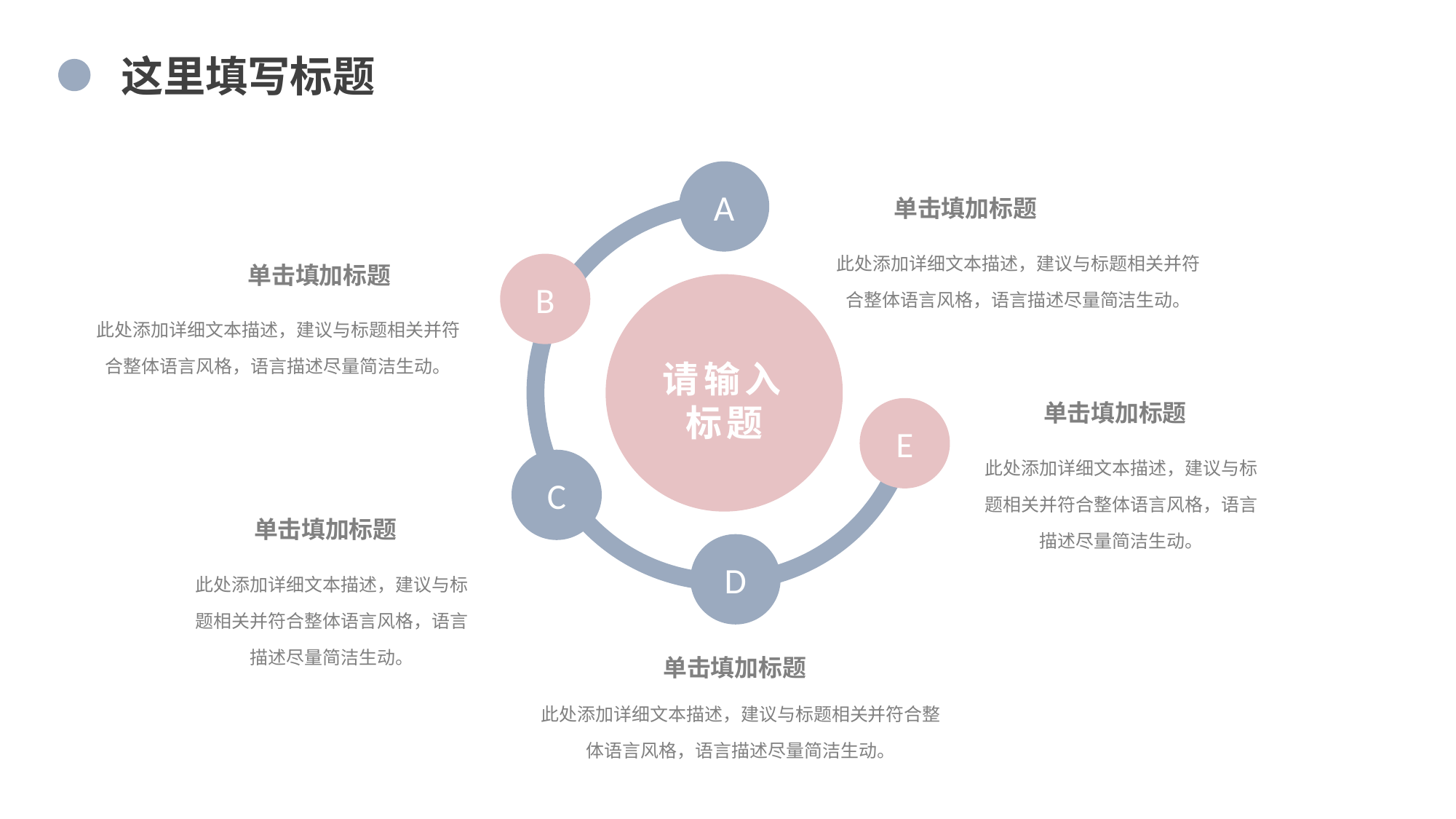

A
单击填加标题

此处添加详细文本描述，建议与标题相关并符合整体语言风格，语言描述尽量简洁生动。
B
单击填加标题

此处添加详细文本描述，建议与标题相关并符合整体语言风格，语言描述尽量简洁生动。
请输入标题
单击填加标题
E
此处添加详细文本描述，建议与标题相关并符合整体语言风格，语言描述尽量简洁生动。
C
单击填加标题
D
此处添加详细文本描述，建议与标题相关并符合整体语言风格，语言描述尽量简洁生动。
单击填加标题
此处添加详细文本描述，建议与标题相关并符合整体语言风格，语言描述尽量简洁生动。